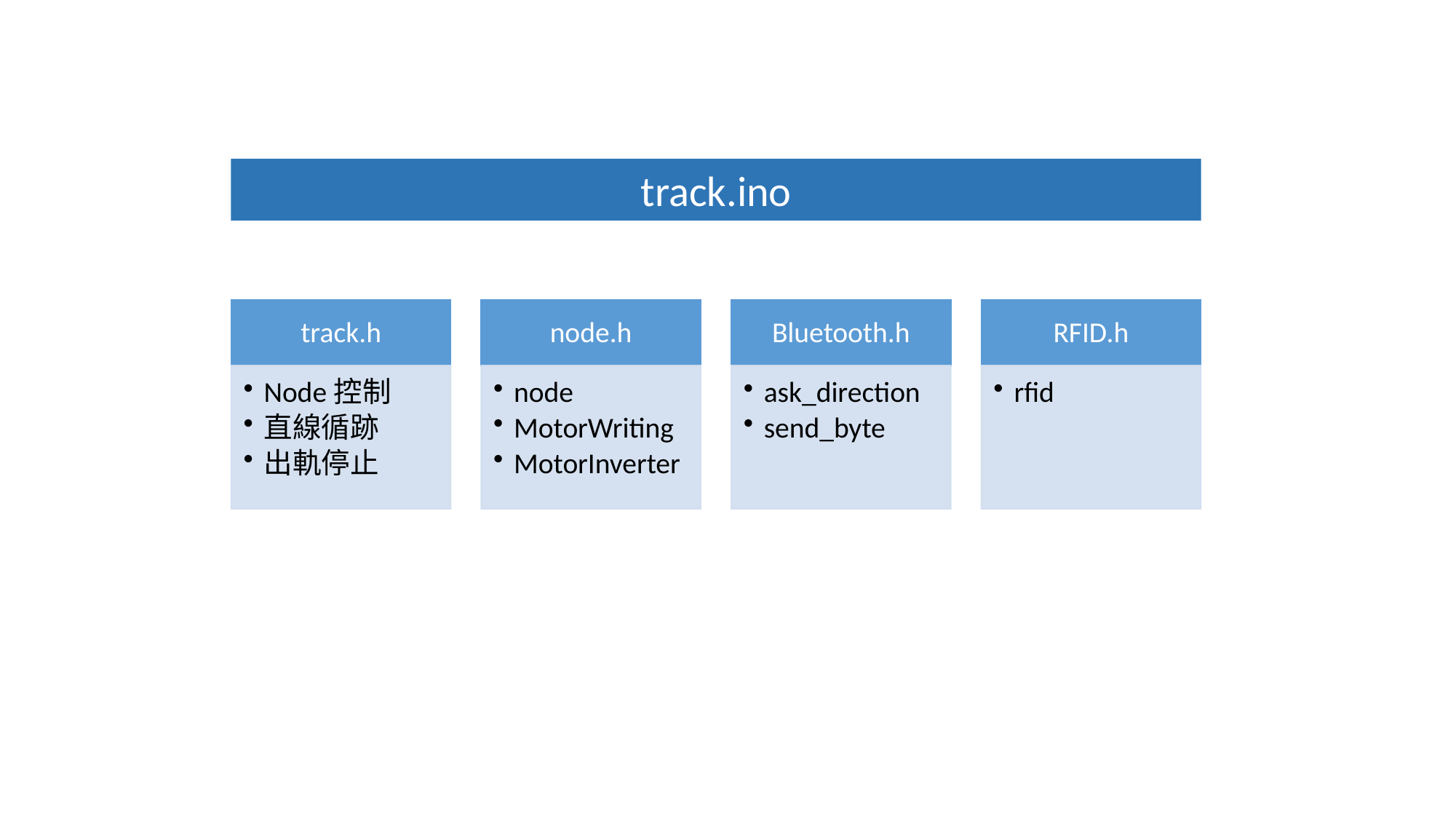

track.h
Node控制
直線循跡
出軌停止
node.h
node
MotorWriting
MotorInverter
Bluetooth.h
ask_direction
send_byte
RFID.h
rfid
track.ino